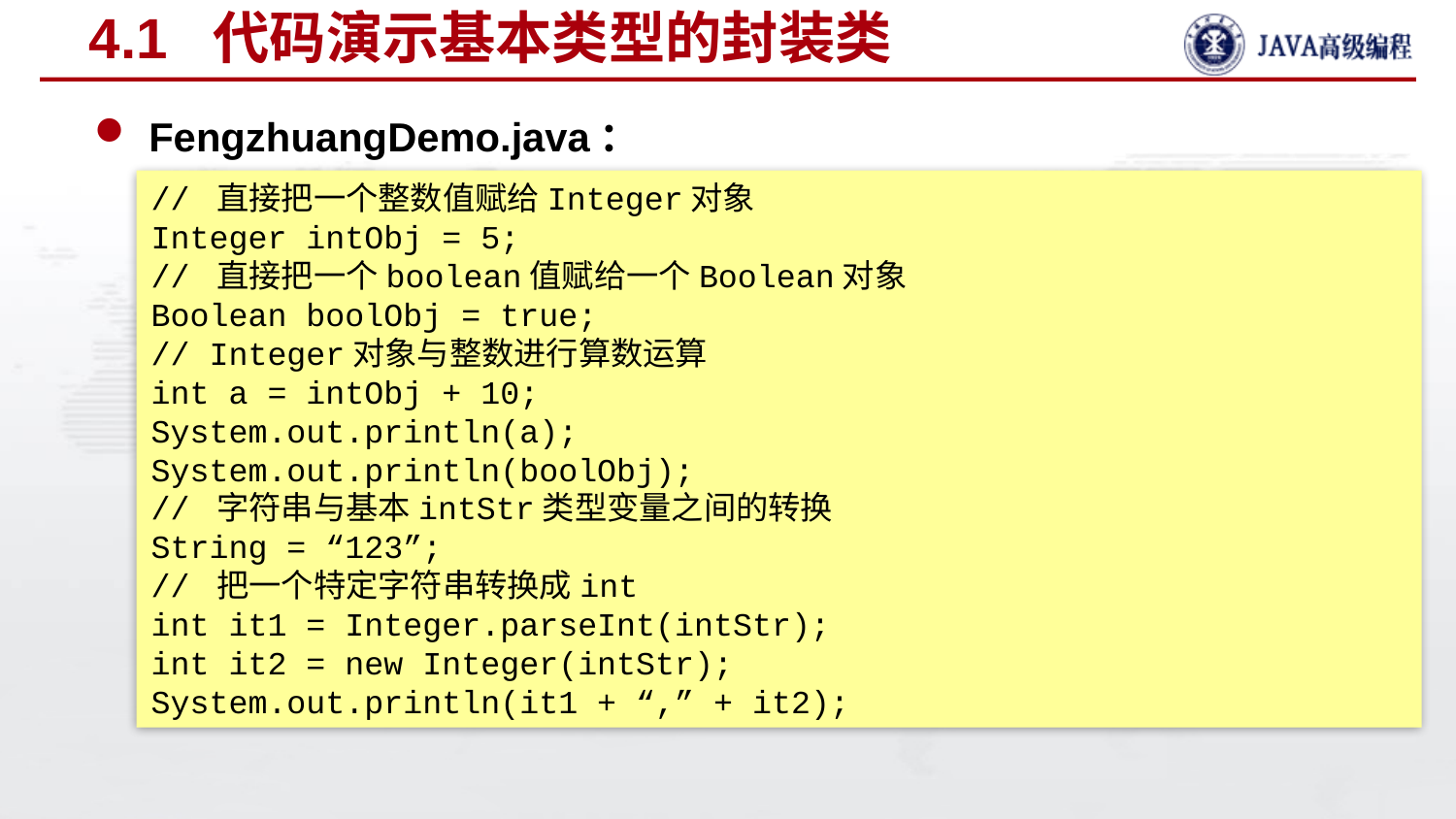

# 4.1  代码演示基本类型的封装类
FengzhuangDemo.java：
// 直接把一个整数值赋给Integer对象
Integer intObj = 5;
// 直接把一个boolean值赋给一个Boolean对象
Boolean boolObj = true;
// Integer对象与整数进行算数运算
int a = intObj + 10;
System.out.println(a);
System.out.println(boolObj);
// 字符串与基本intStr类型变量之间的转换
String = “123”;
// 把一个特定字符串转换成int
int it1 = Integer.parseInt(intStr);
int it2 = new Integer(intStr);
System.out.println(it1 + “,” + it2);